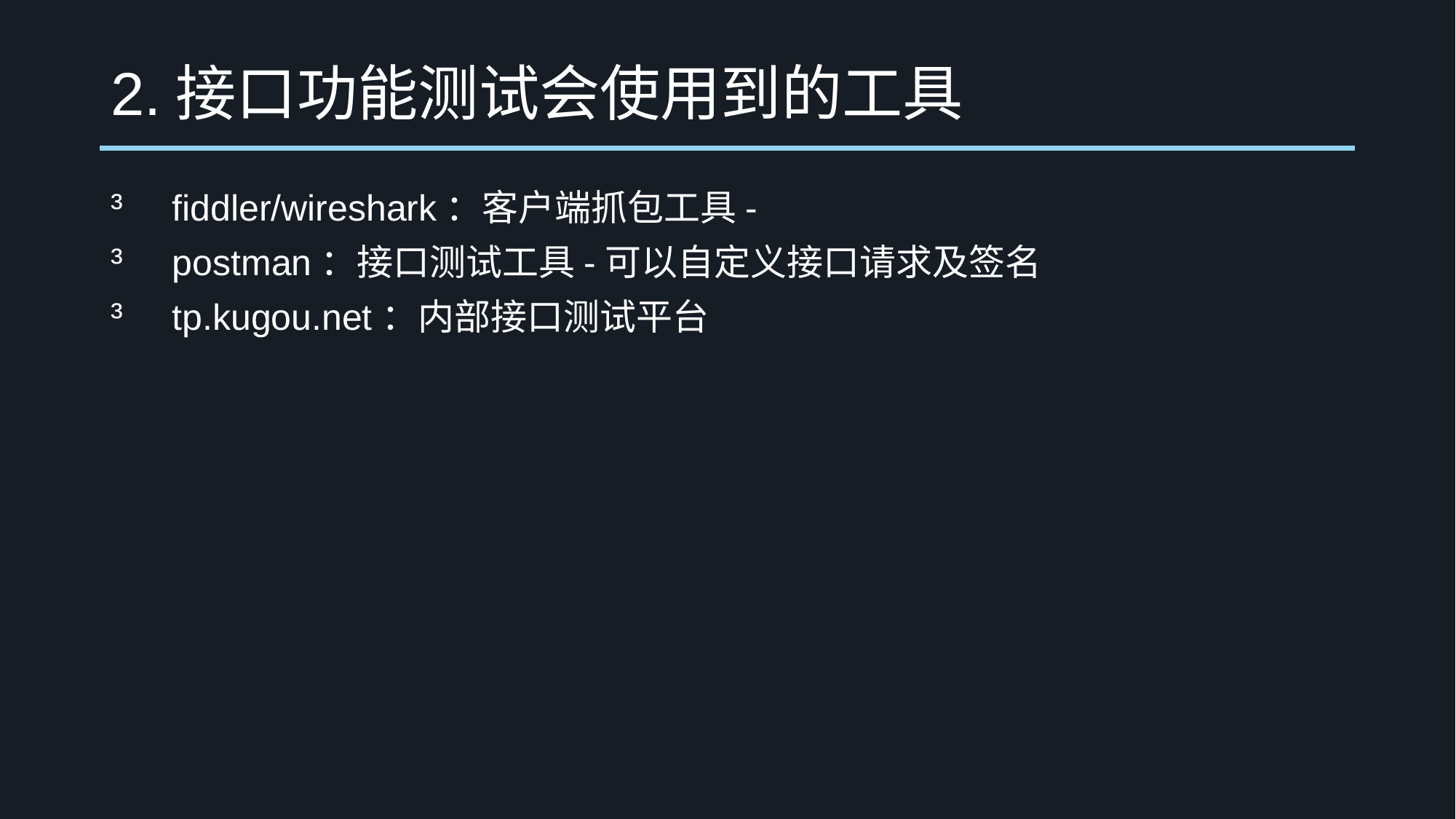

# 2.接口功能测试会使用到的工具
fiddler/wireshark：客户端抓包工具-
postman：接口测试工具-可以自定义接口请求及签名
tp.kugou.net：内部接口测试平台